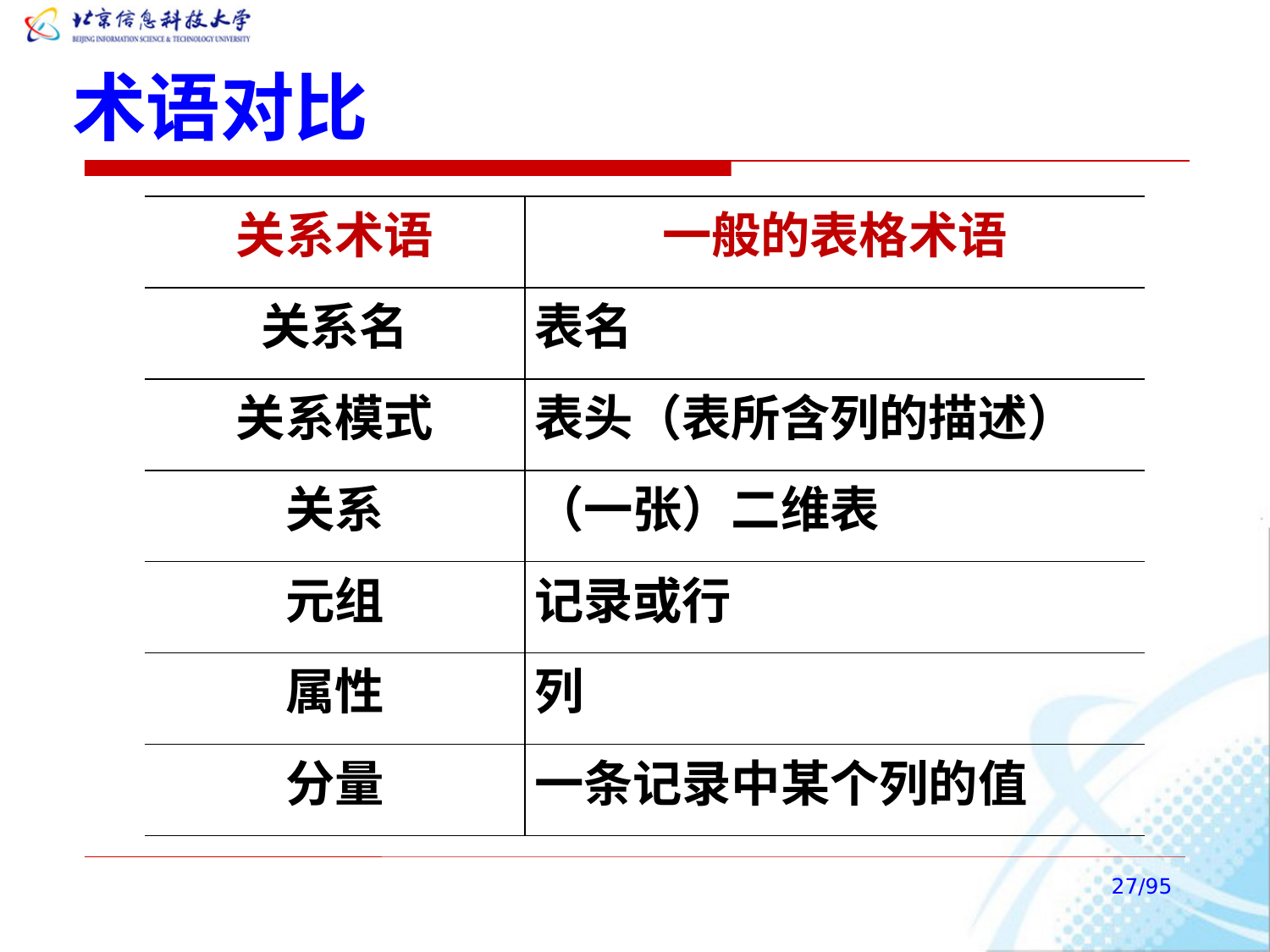

# 术语对比
| 关系术语 | 一般的表格术语 |
| --- | --- |
| 关系名 | 表名 |
| 关系模式 | 表头（表所含列的描述） |
| 关系 | （一张）二维表 |
| 元组 | 记录或行 |
| 属性 | 列 |
| 分量 | 一条记录中某个列的值 |

27/95